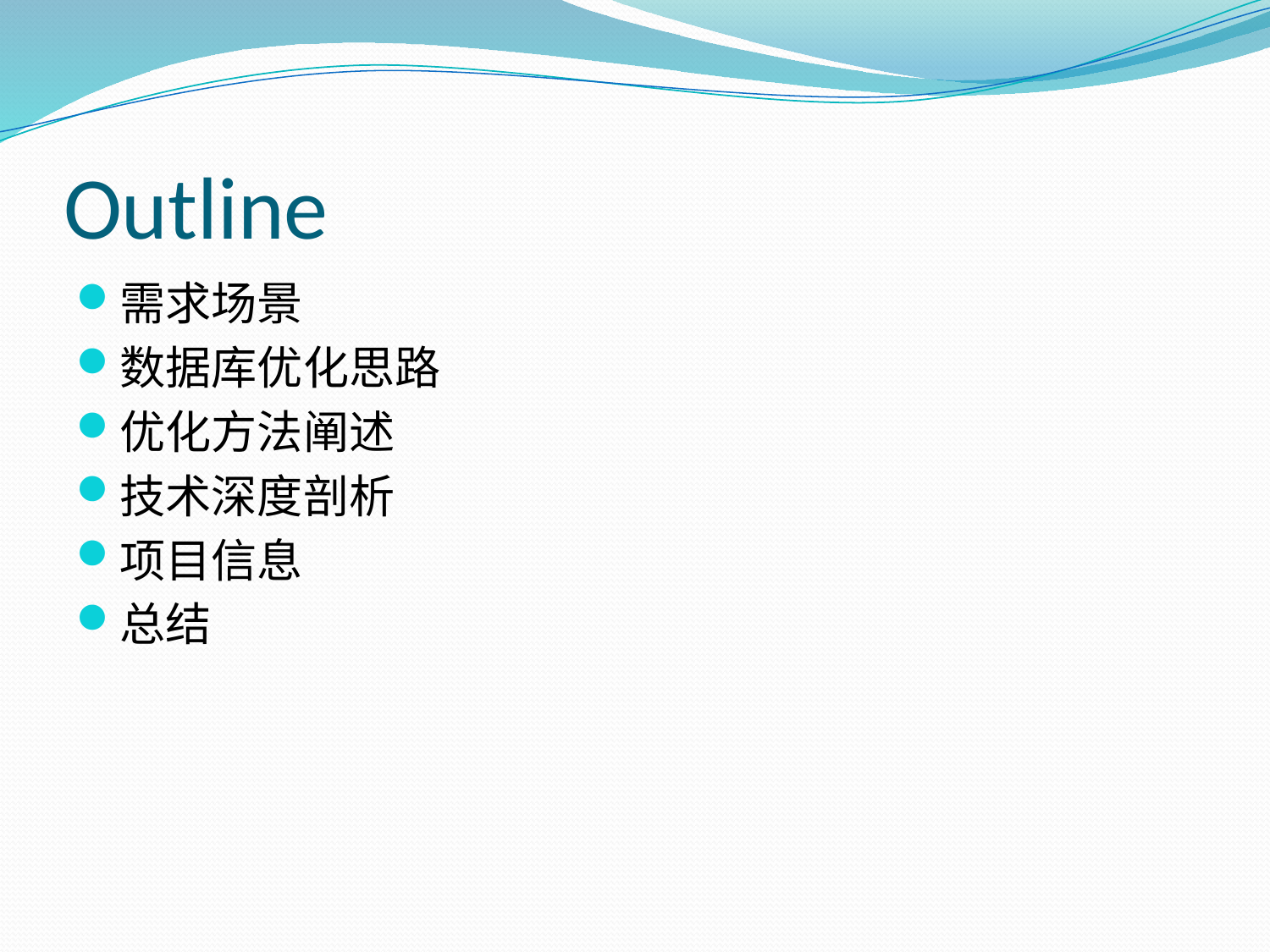

# Outline
需求场景
数据库优化思路
优化方法阐述
技术深度剖析
项目信息
总结